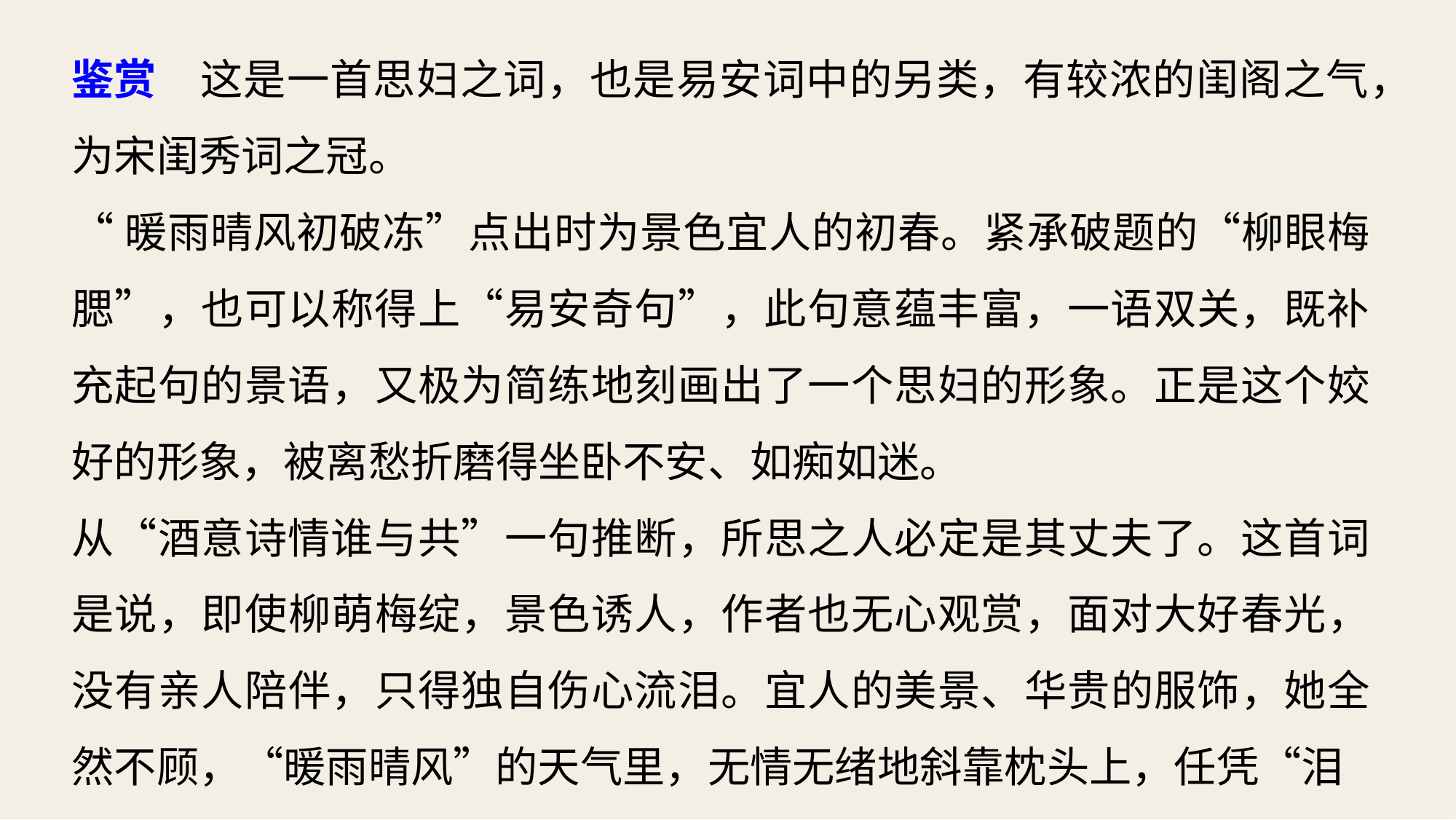

鉴赏　这是一首思妇之词，也是易安词中的另类，有较浓的闺阁之气，为宋闺秀词之冠。
“暖雨晴风初破冻”点出时为景色宜人的初春。紧承破题的“柳眼梅腮”，也可以称得上“易安奇句”，此句意蕴丰富，一语双关，既补充起句的景语，又极为简练地刻画出了一个思妇的形象。正是这个姣好的形象，被离愁折磨得坐卧不安、如痴如迷。
从“酒意诗情谁与共”一句推断，所思之人必定是其丈夫了。这首词是说，即使柳萌梅绽，景色诱人，作者也无心观赏，面对大好春光，没有亲人陪伴，只得独自伤心流泪。宜人的美景、华贵的服饰，她全然不顾，“暖雨晴风”的天气里，无情无绪地斜靠枕头上，任凭“泪